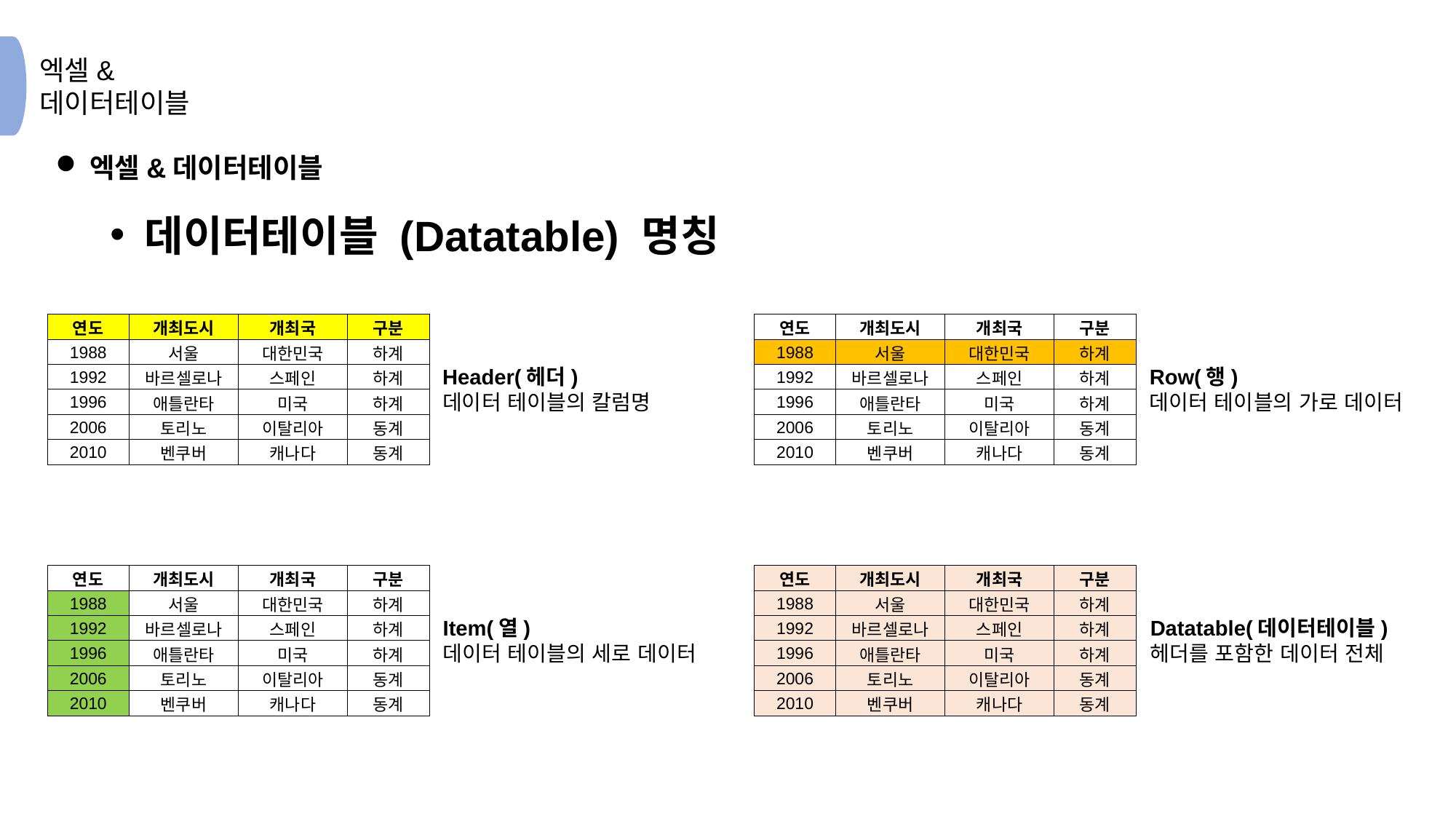

엑셀&데이터테이블
데이터테이블 (Datatable) 명칭
| 연도 | 개최도시 | 개최국 | 구분 |
| --- | --- | --- | --- |
| 1988 | 서울 | 대한민국 | 하계 |
| 1992 | 바르셀로나 | 스페인 | 하계 |
| 1996 | 애틀란타 | 미국 | 하계 |
| 2006 | 토리노 | 이탈리아 | 동계 |
| 2010 | 벤쿠버 | 캐나다 | 동계 |
| 연도 | 개최도시 | 개최국 | 구분 |
| --- | --- | --- | --- |
| 1988 | 서울 | 대한민국 | 하계 |
| 1992 | 바르셀로나 | 스페인 | 하계 |
| 1996 | 애틀란타 | 미국 | 하계 |
| 2006 | 토리노 | 이탈리아 | 동계 |
| 2010 | 벤쿠버 | 캐나다 | 동계 |
Header(헤더)
데이터 테이블의 칼럼명
Row(행)
데이터 테이블의 가로 데이터
| 연도 | 개최도시 | 개최국 | 구분 |
| --- | --- | --- | --- |
| 1988 | 서울 | 대한민국 | 하계 |
| 1992 | 바르셀로나 | 스페인 | 하계 |
| 1996 | 애틀란타 | 미국 | 하계 |
| 2006 | 토리노 | 이탈리아 | 동계 |
| 2010 | 벤쿠버 | 캐나다 | 동계 |
| 연도 | 개최도시 | 개최국 | 구분 |
| --- | --- | --- | --- |
| 1988 | 서울 | 대한민국 | 하계 |
| 1992 | 바르셀로나 | 스페인 | 하계 |
| 1996 | 애틀란타 | 미국 | 하계 |
| 2006 | 토리노 | 이탈리아 | 동계 |
| 2010 | 벤쿠버 | 캐나다 | 동계 |
Datatable(데이터테이블)
헤더를 포함한 데이터 전체
Item(열)
데이터 테이블의 세로 데이터